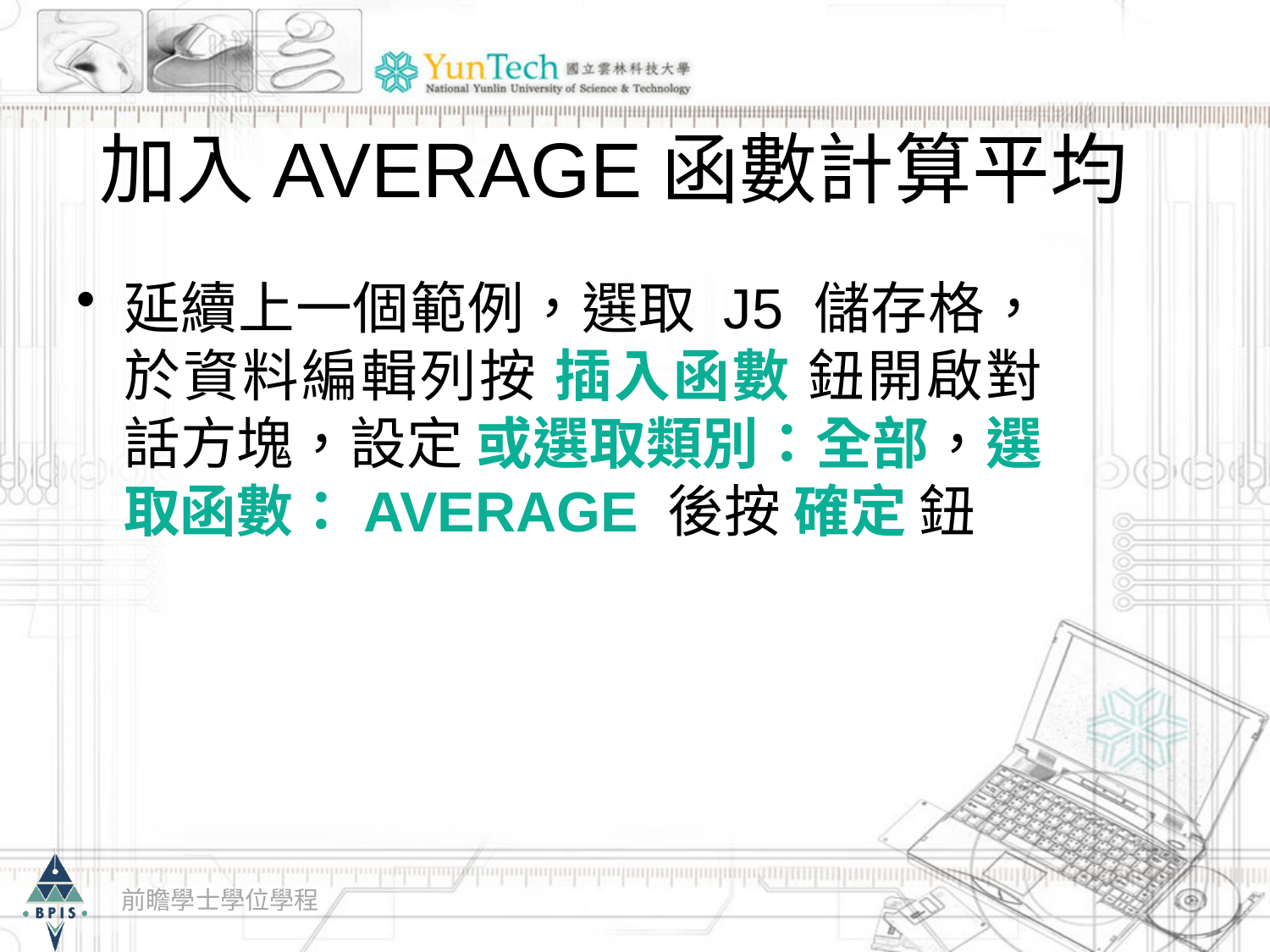

# 加入AVERAGE函數計算平均
延續上一個範例，選取 J5 儲存格，於資料編輯列按 插入函數 鈕開啟對話方塊，設定 或選取類別：全部，選取函數：AVERAGE 後按 確定 鈕